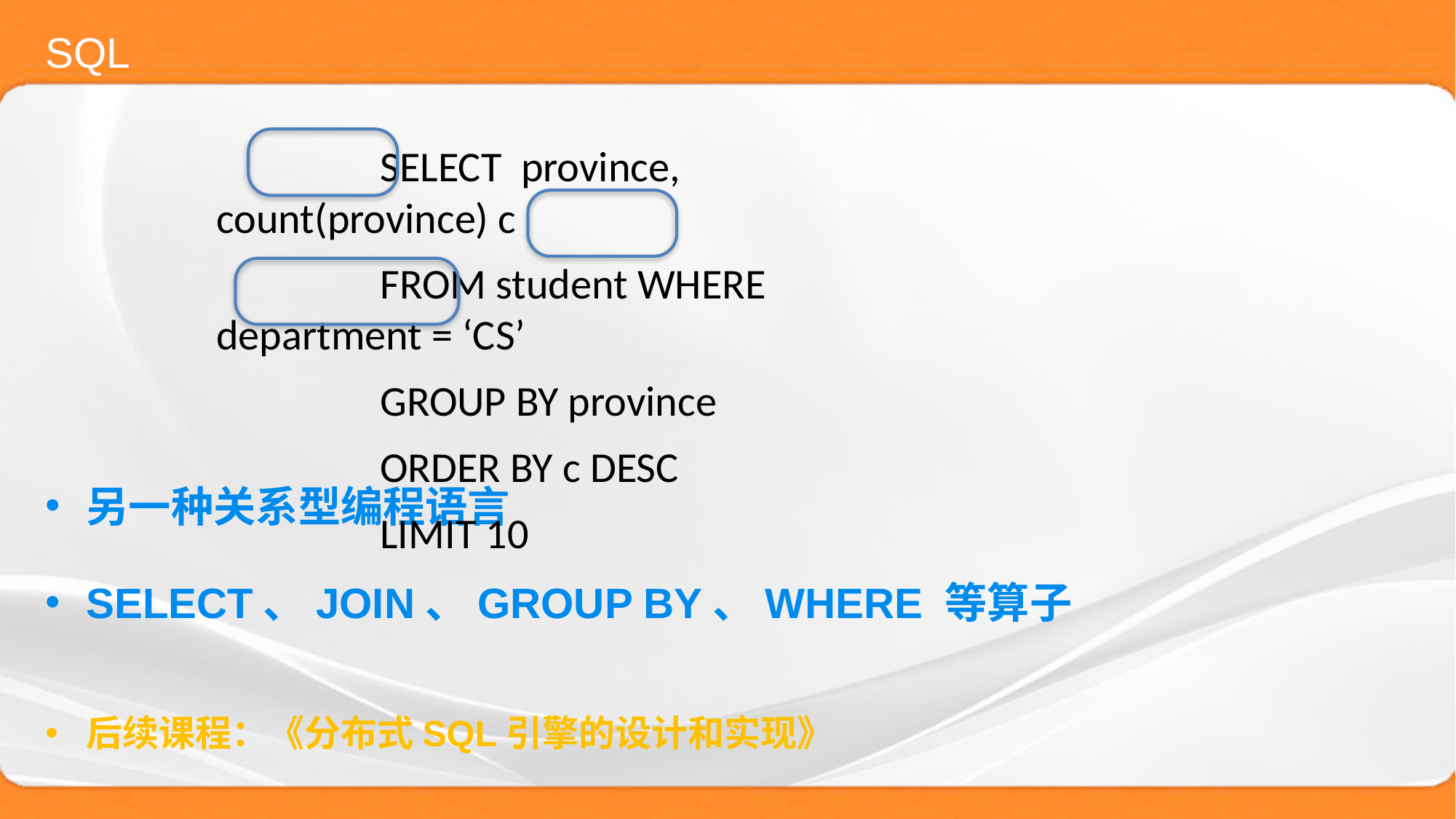

# SQL

SELECT  province, count(province) c
FROM student WHERE department = ‘CS’
GROUP BY province
ORDER BY c DESC
LIMIT 10

另一种关系型编程语言
SELECT、JOIN、GROUP BY、WHERE 等算子
后续课程：《分布式SQL引擎的设计和实现》